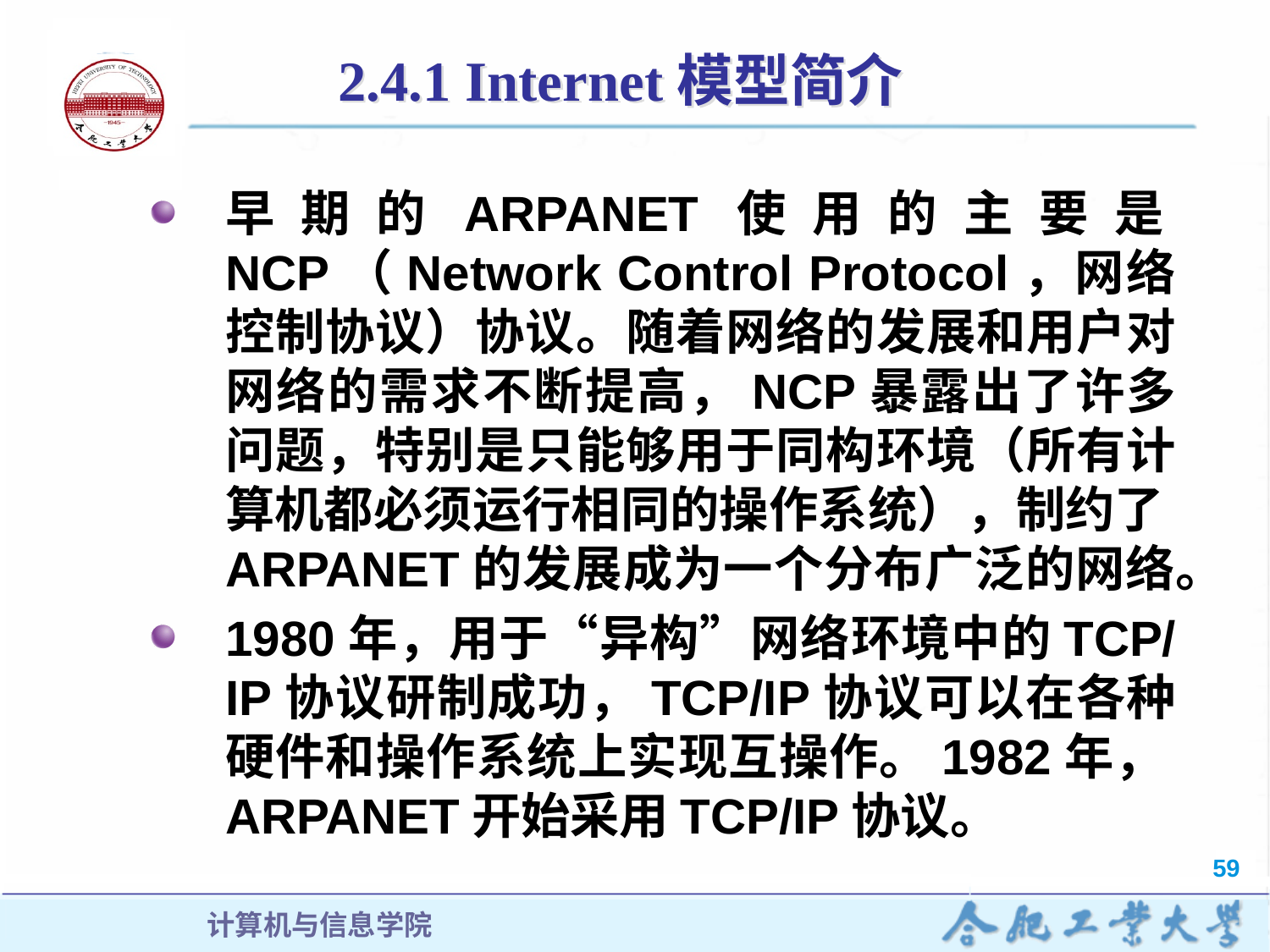

# 2.4.1 Internet模型简介
早期的ARPANET使用的主要是NCP（Network Control Protocol，网络控制协议）协议。随着网络的发展和用户对网络的需求不断提高，NCP暴露出了许多问题，特别是只能够用于同构环境（所有计算机都必须运行相同的操作系统），制约了ARPANET的发展成为一个分布广泛的网络。
1980年，用于“异构”网络环境中的TCP/IP协议研制成功，TCP/IP协议可以在各种硬件和操作系统上实现互操作。1982年，ARPANET开始采用TCP/IP协议。